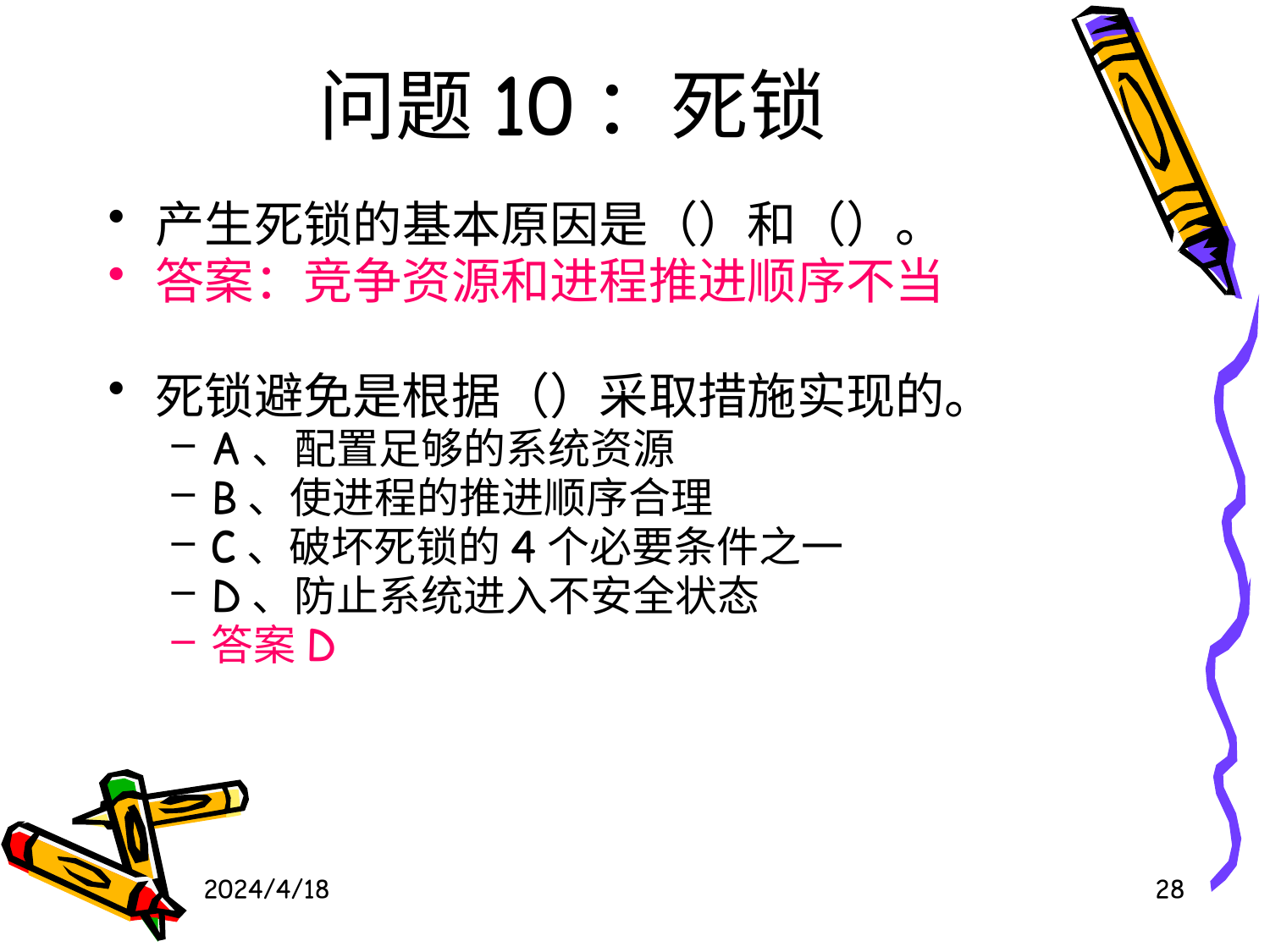

# 问题10：死锁
产生死锁的基本原因是（）和（）。
答案：竞争资源和进程推进顺序不当

死锁避免是根据（）采取措施实现的。
A、配置足够的系统资源
B、使进程的推进顺序合理
C、破坏死锁的4个必要条件之一
D、防止系统进入不安全状态
答案D
2024/4/18
28